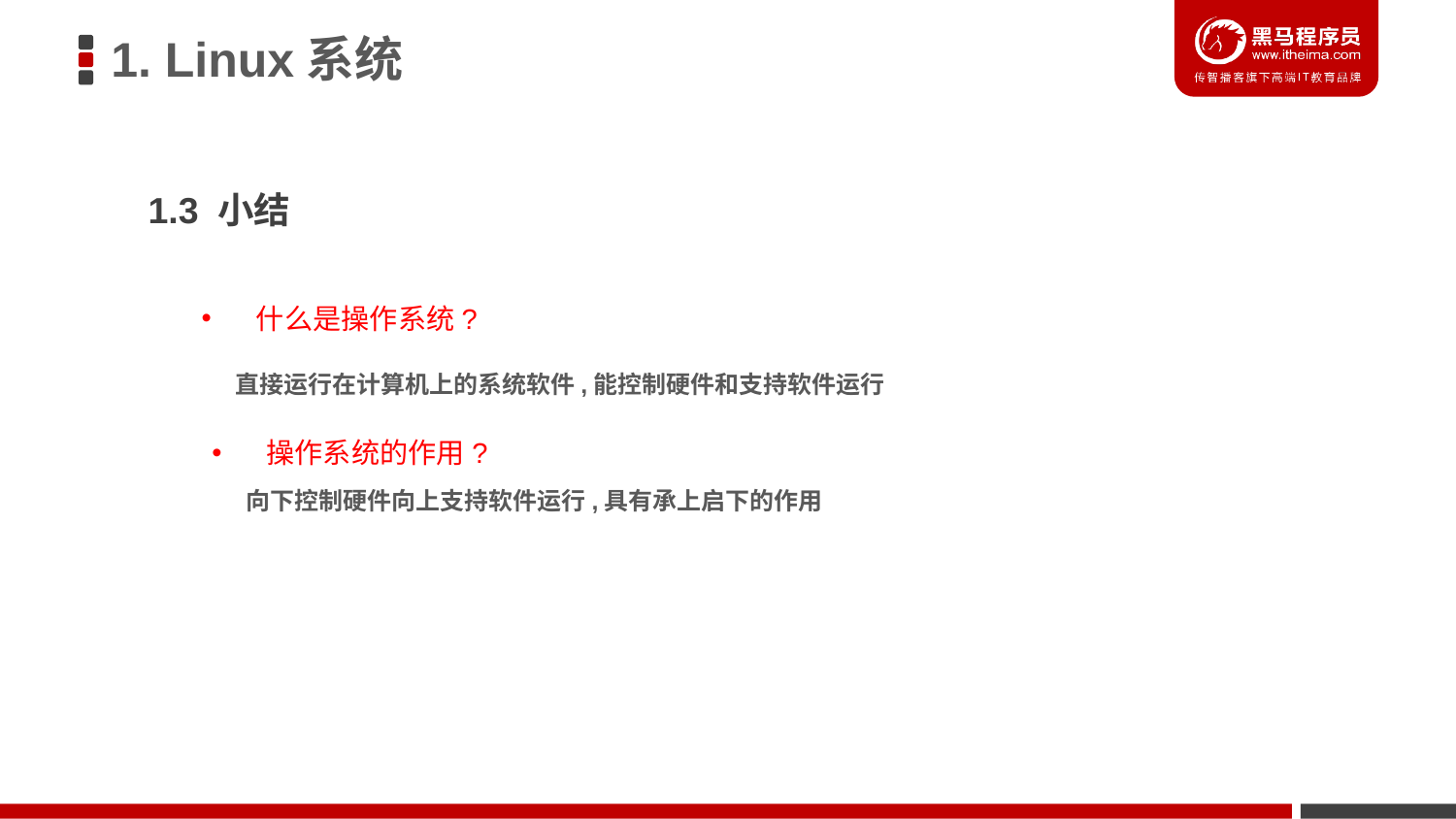

1. Linux系统
1.3 小结
什么是操作系统?

     直接运行在计算机上的系统软件,能控制硬件和支持软件运行
操作系统的作用?
  向下控制硬件向上支持软件运行,具有承上启下的作用